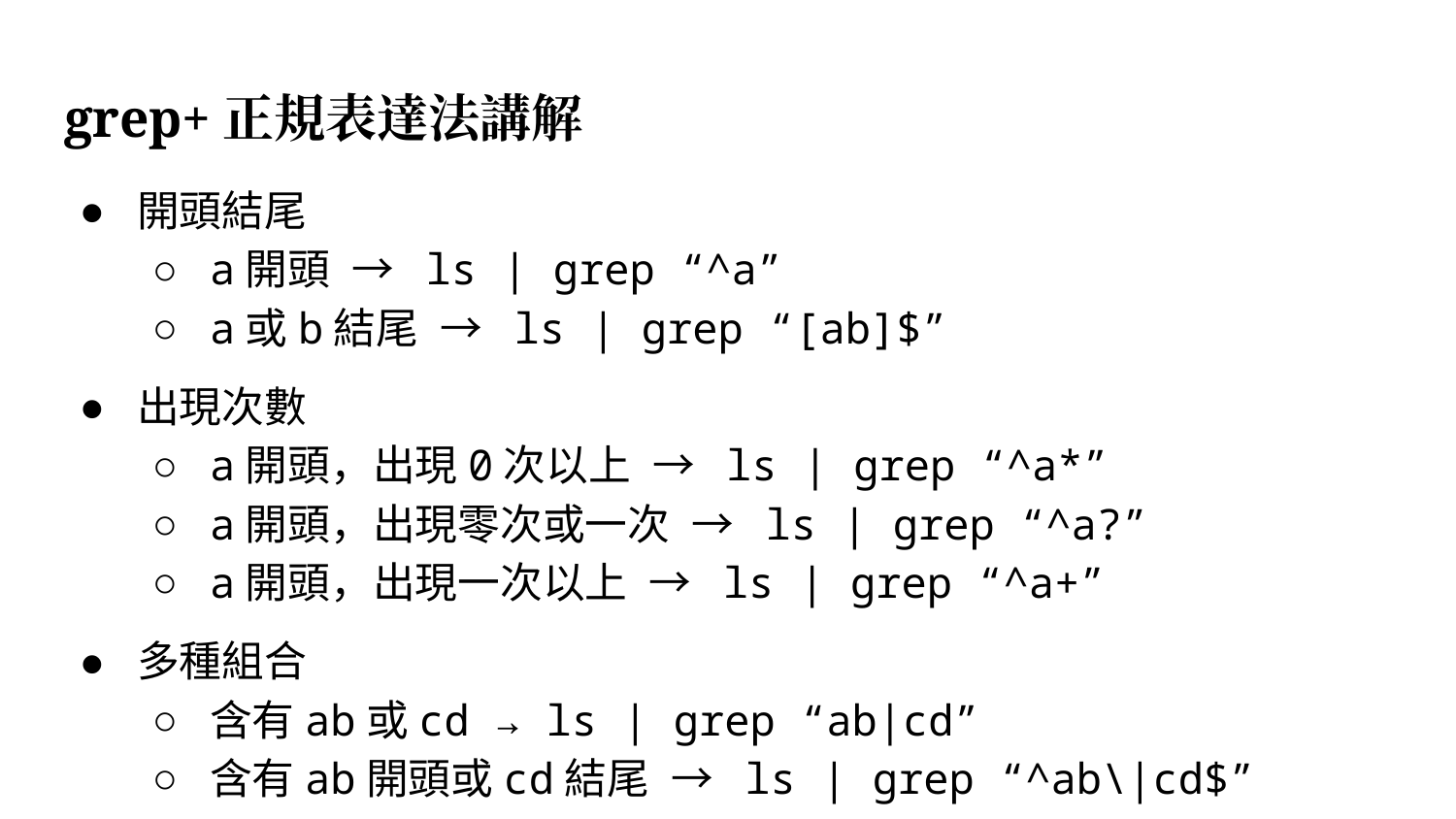

# grep+正規表達法講解

開頭結尾
a開頭 → ls | grep “^a”
a或b結尾 → ls | grep “[ab]$”
出現次數
a開頭，出現0次以上 → ls | grep “^a*”
a開頭，出現零次或一次 → ls | grep “^a?”
a開頭，出現一次以上 → ls | grep “^a+”
多種組合
含有ab或cd → ls | grep “ab|cd”
含有ab開頭或cd結尾 → ls | grep “^ab\|cd$”